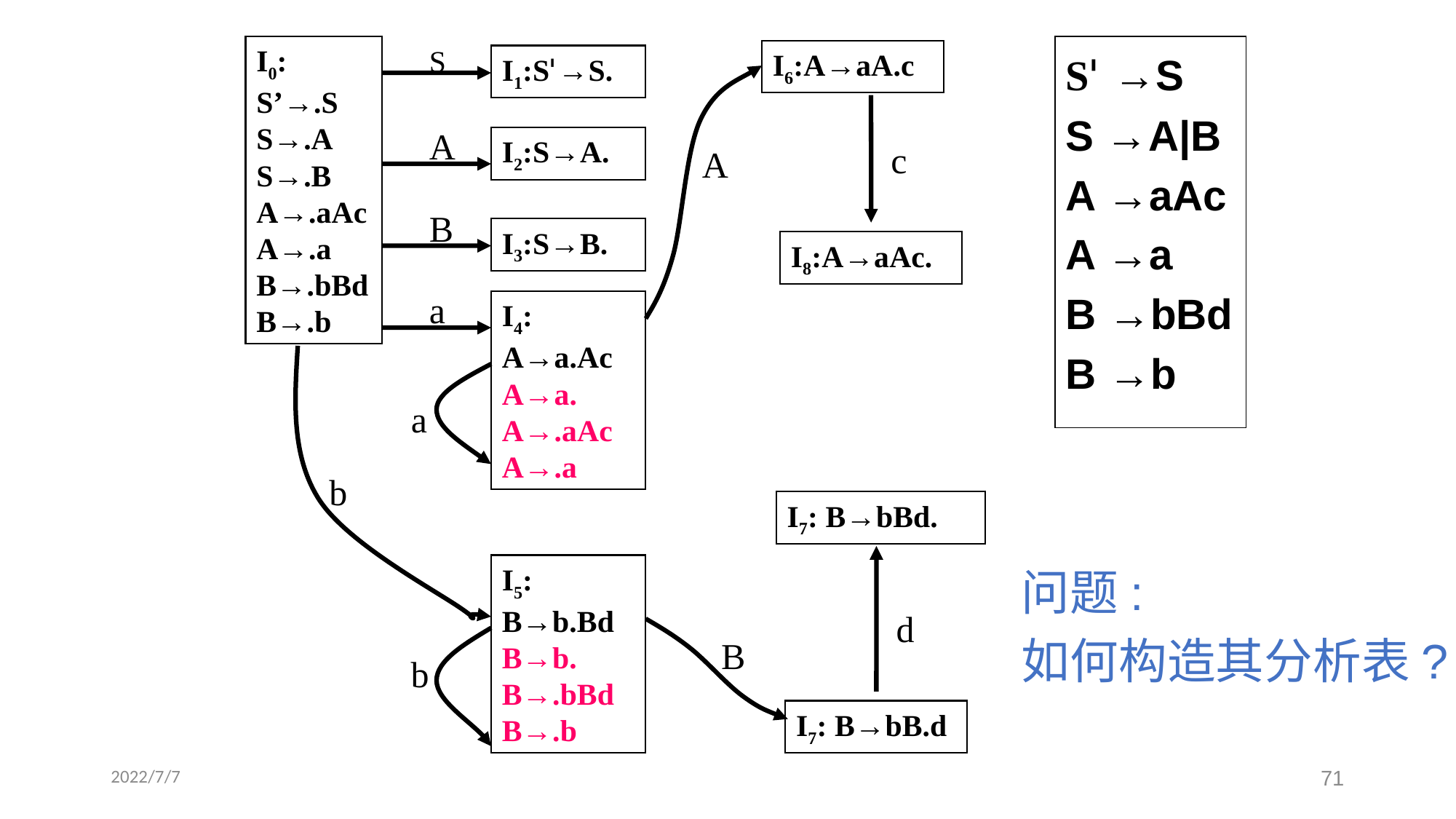

S' →S
S →A|B
A →aAc
A →a
B →bBd
B →b
I0:
S’→.S
S→.A
S→.B
A→.aAc
A→.a
B→.bBd
B→.b
S
I6:A→aA.c
I1:S'→S.

A
I2:S→A.
c
A

B
I3:S→B.
I8:A→aAc.

a
I4:
A→a.Ac
A→a.
A→.aAc
A→.a

a
b
I7: B→bBd.

I5:
B→b.Bd
B→b.
B→.bBd
B→.b
问题:
如何构造其分析表?
d

B
b
I7: B→bB.d
2022/7/7
71